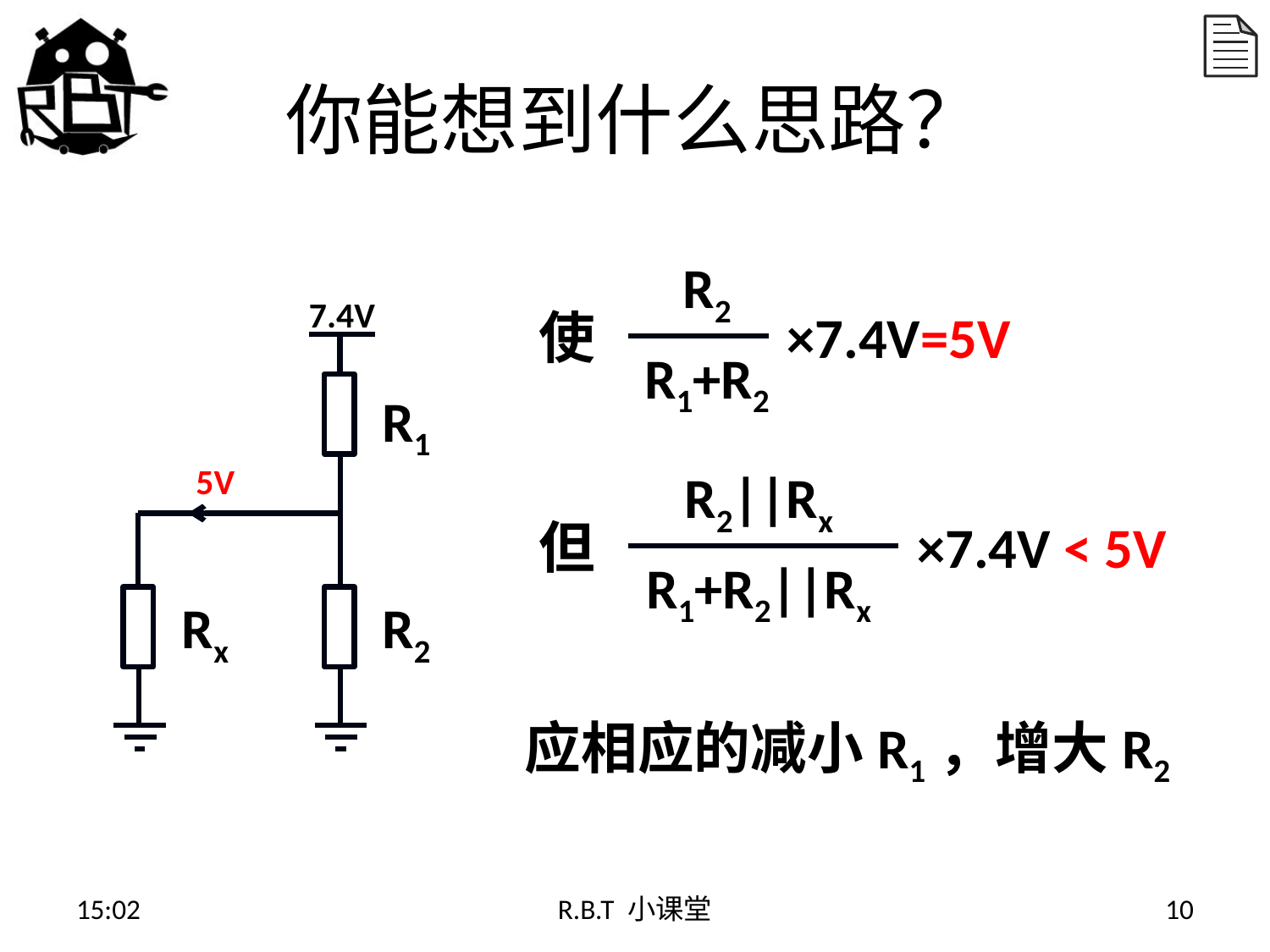

# 你能想到什么思路？
R2
7.4V
使
×7.4V=5V
R1+R2

R1
5V
R2||Rx
但
×7.4V < 5V
R1+R2||Rx
Rx

R2

应相应的减小R1，增大R2
15:02
R.B.T 小课堂
10